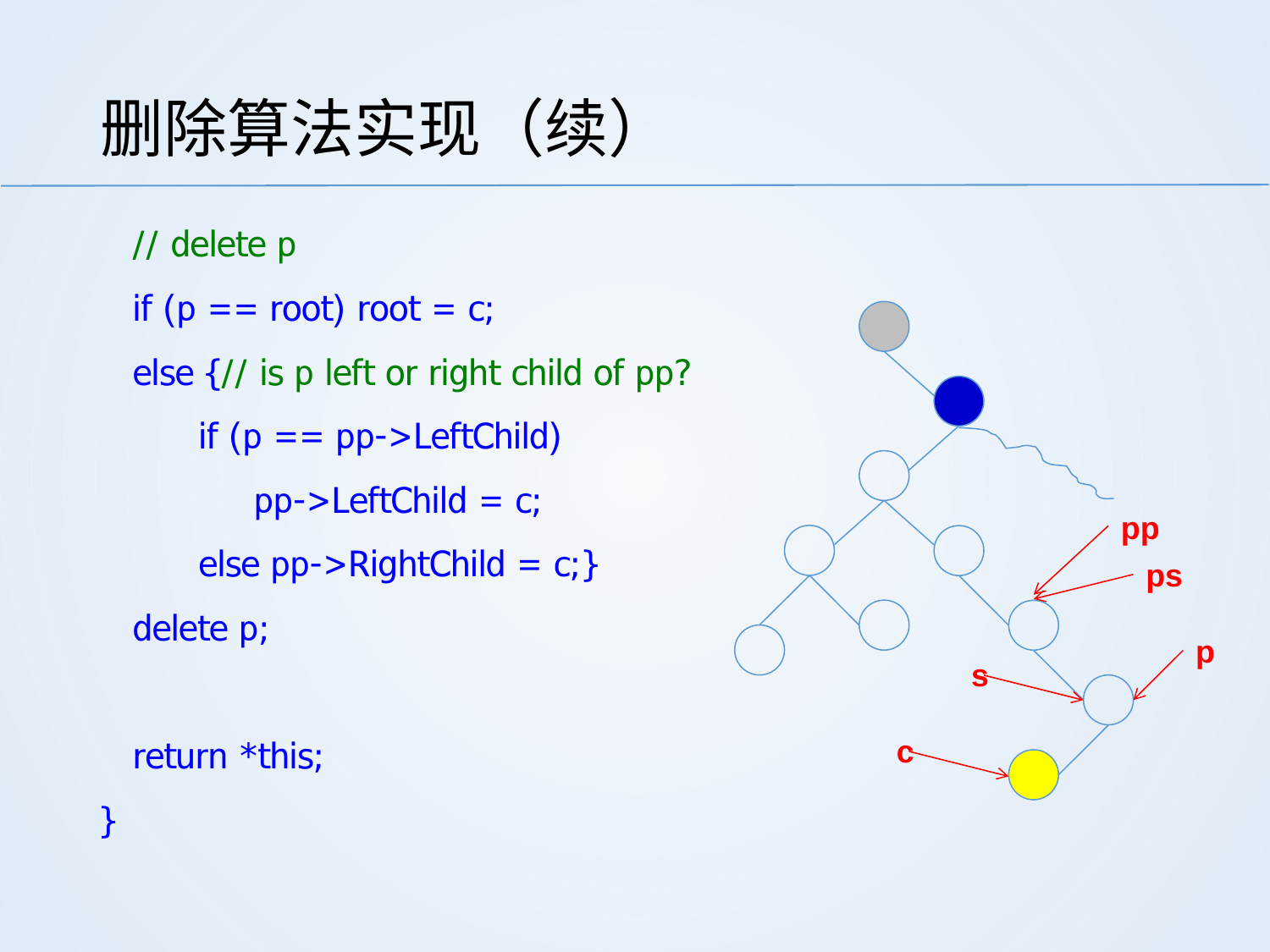

# 删除算法实现（续）
   // delete p
   if (p == root) root = c;
   else {// is p left or right child of pp?
         if (p == pp->LeftChild)
              pp->LeftChild = c;
         else pp->RightChild = c;}
   delete p;

   return *this;
}

pp

ps

p
s

c

34